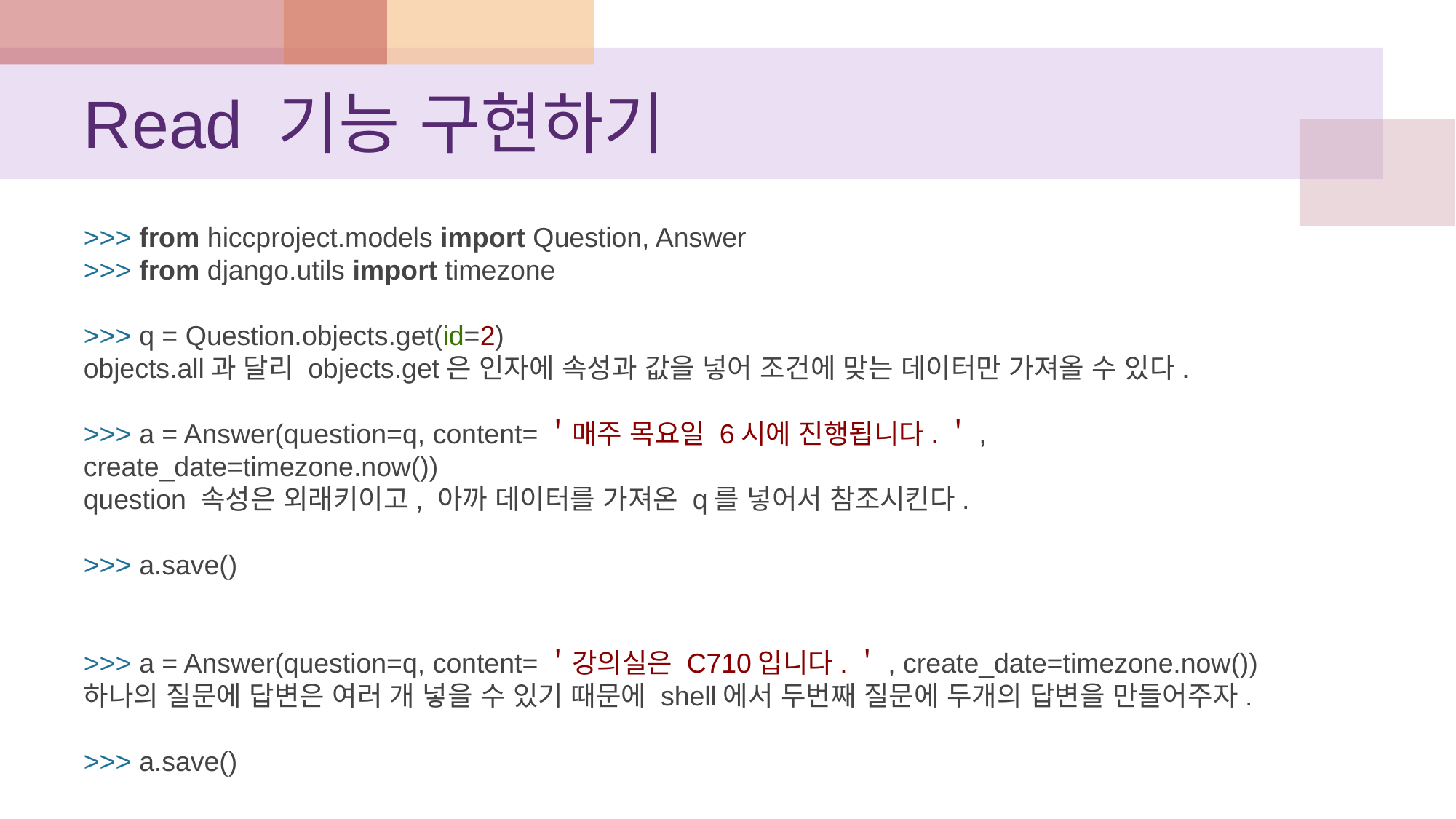

# Read 기능 구현하기
>>> from hiccproject.models import Question, Answer
>>> from django.utils import timezone

>>> q = Question.objects.get(id=2)
objects.all과 달리 objects.get은 인자에 속성과 값을 넣어 조건에 맞는 데이터만 가져올 수 있다.

>>> a = Answer(question=q, content=＇매주 목요일 6시에 진행됩니다.＇, create_date=timezone.now())
question 속성은 외래키이고, 아까 데이터를 가져온 q를 넣어서 참조시킨다.

>>> a.save()

>>> a = Answer(question=q, content=＇강의실은 C710입니다.＇, create_date=timezone.now())
하나의 질문에 답변은 여러 개 넣을 수 있기 때문에 shell에서 두번째 질문에 두개의 답변을 만들어주자.

>>> a.save()